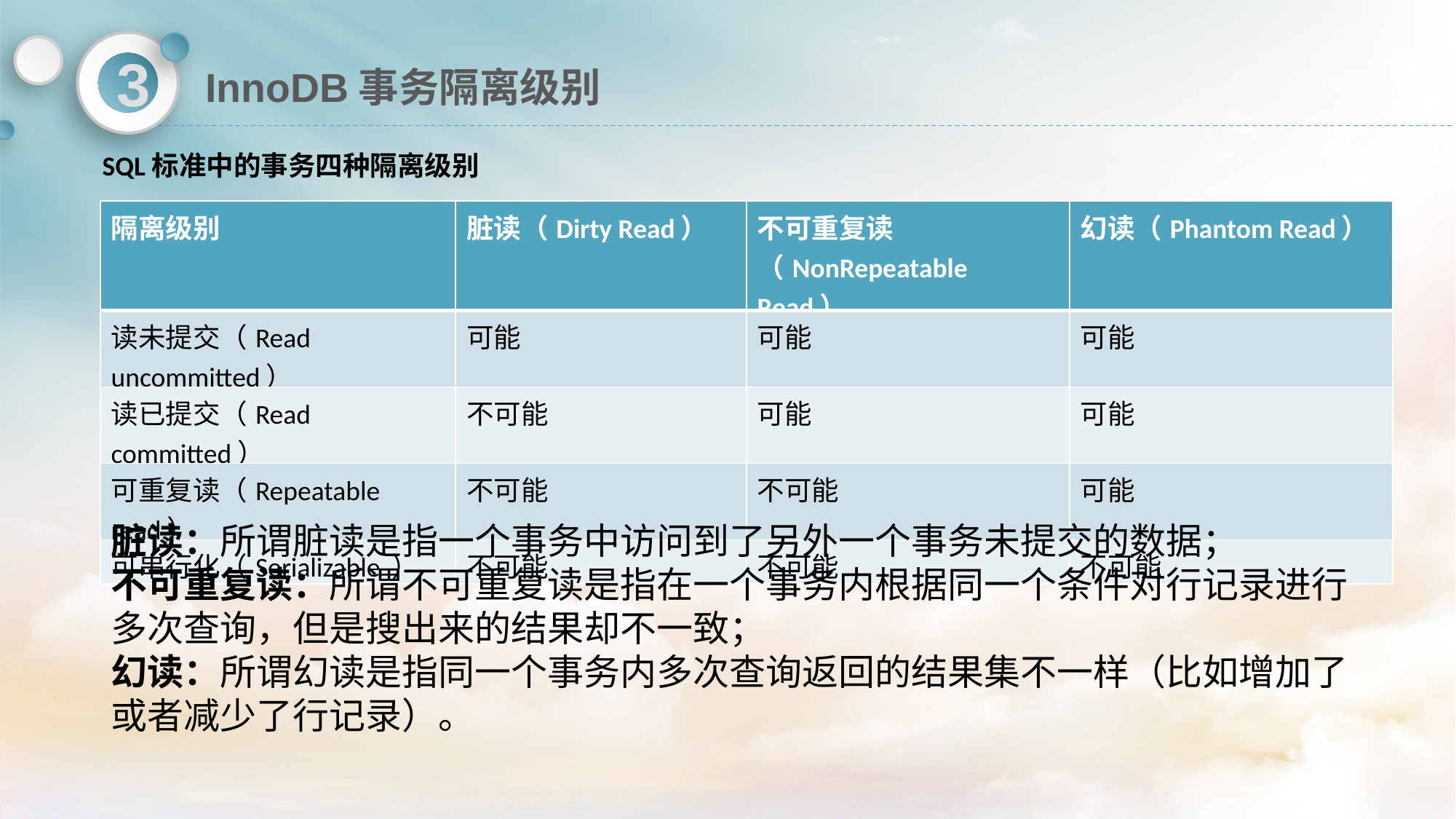

# InnoDB事务隔离级别
3
SQL标准中的事务四种隔离级别
| 隔离级别 | 脏读（Dirty Read） | 不可重复读（NonRepeatable Read） | 幻读（Phantom Read） |
| --- | --- | --- | --- |
| 读未提交（Read uncommitted） | 可能 | 可能 | 可能 |
| 读已提交（Read committed） | 不可能 | 可能 | 可能 |
| 可重复读（Repeatable read） | 不可能 | 不可能 | 可能 |
| 可串行化（Serializable ） | 不可能 | 不可能 | 不可能 |
脏读：所谓脏读是指一个事务中访问到了另外一个事务未提交的数据；
不可重复读：所谓不可重复读是指在一个事务内根据同一个条件对行记录进行多次查询，但是搜出来的结果却不一致；
幻读：所谓幻读是指同一个事务内多次查询返回的结果集不一样（比如增加了或者减少了行记录）。